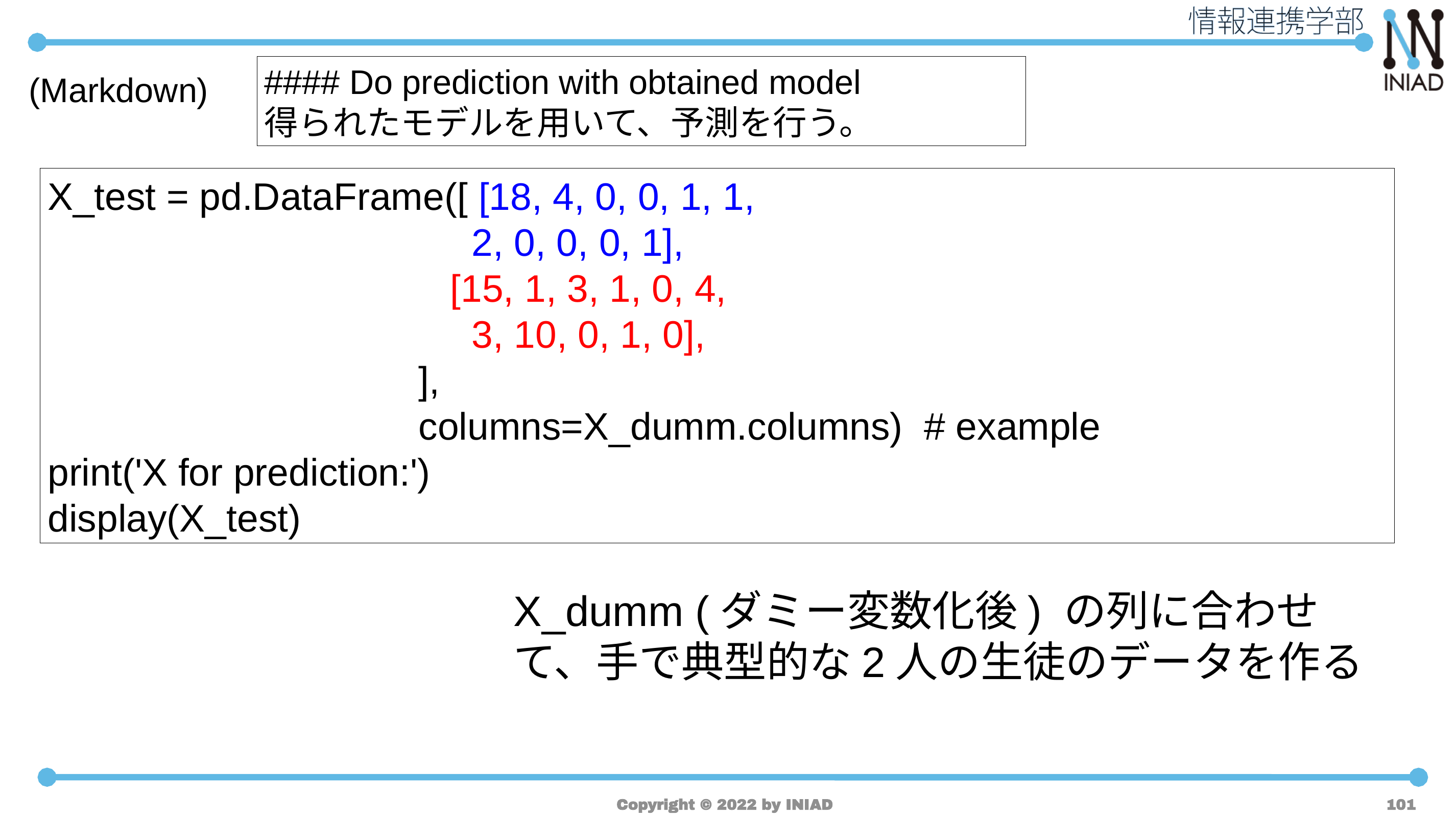

#### Do prediction with obtained model
得られたモデルを用いて、予測を行う。
(Markdown)
X_test = pd.DataFrame([ [18, 4, 0, 0, 1, 1,
                                        2, 0, 0, 0, 1],
                                      [15, 1, 3, 1, 0, 4,
                                        3, 10, 0, 1, 0],
                                   ],
                                   columns=X_dumm.columns)  # example
print('X for prediction:')
display(X_test)
X_dumm (ダミー変数化後) の列に合わせて、手で典型的な2人の生徒のデータを作る
Copyright © 2022 by INIAD
101